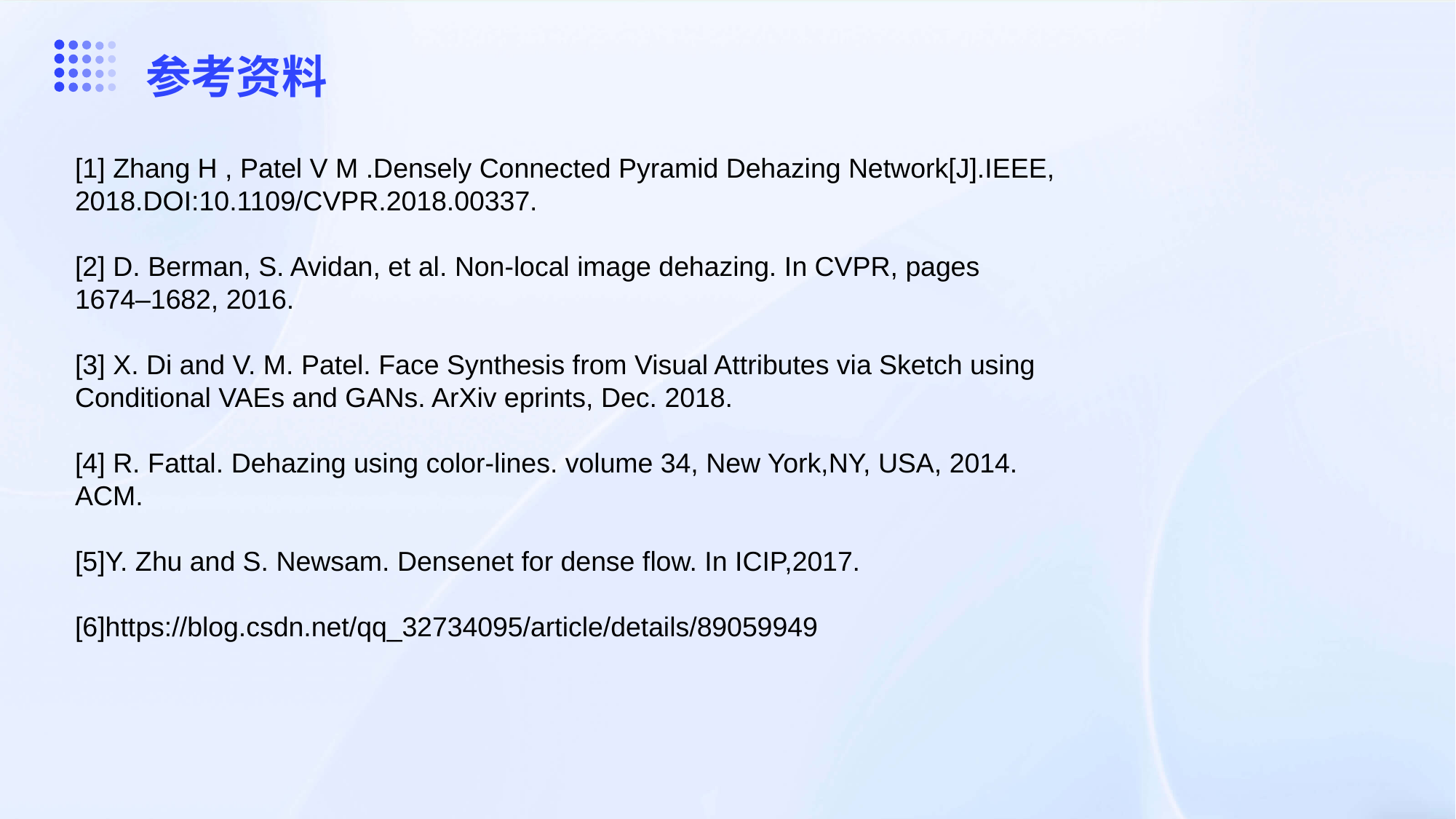

参考资料

[1] Zhang H , Patel V M .Densely Connected Pyramid Dehazing Network[J].IEEE, 2018.DOI:10.1109/CVPR.2018.00337.
[2] D. Berman, S. Avidan, et al. Non-local image dehazing. In CVPR, pages 1674–1682, 2016.
[3] X. Di and V. M. Patel. Face Synthesis from Visual Attributes via Sketch using Conditional VAEs and GANs. ArXiv eprints, Dec. 2018.
[4] R. Fattal. Dehazing using color-lines. volume 34, New York,NY, USA, 2014. ACM.

[5]Y. Zhu and S. Newsam. Densenet for dense flow. In ICIP,2017.
[6]https://blog.csdn.net/qq_32734095/article/details/89059949